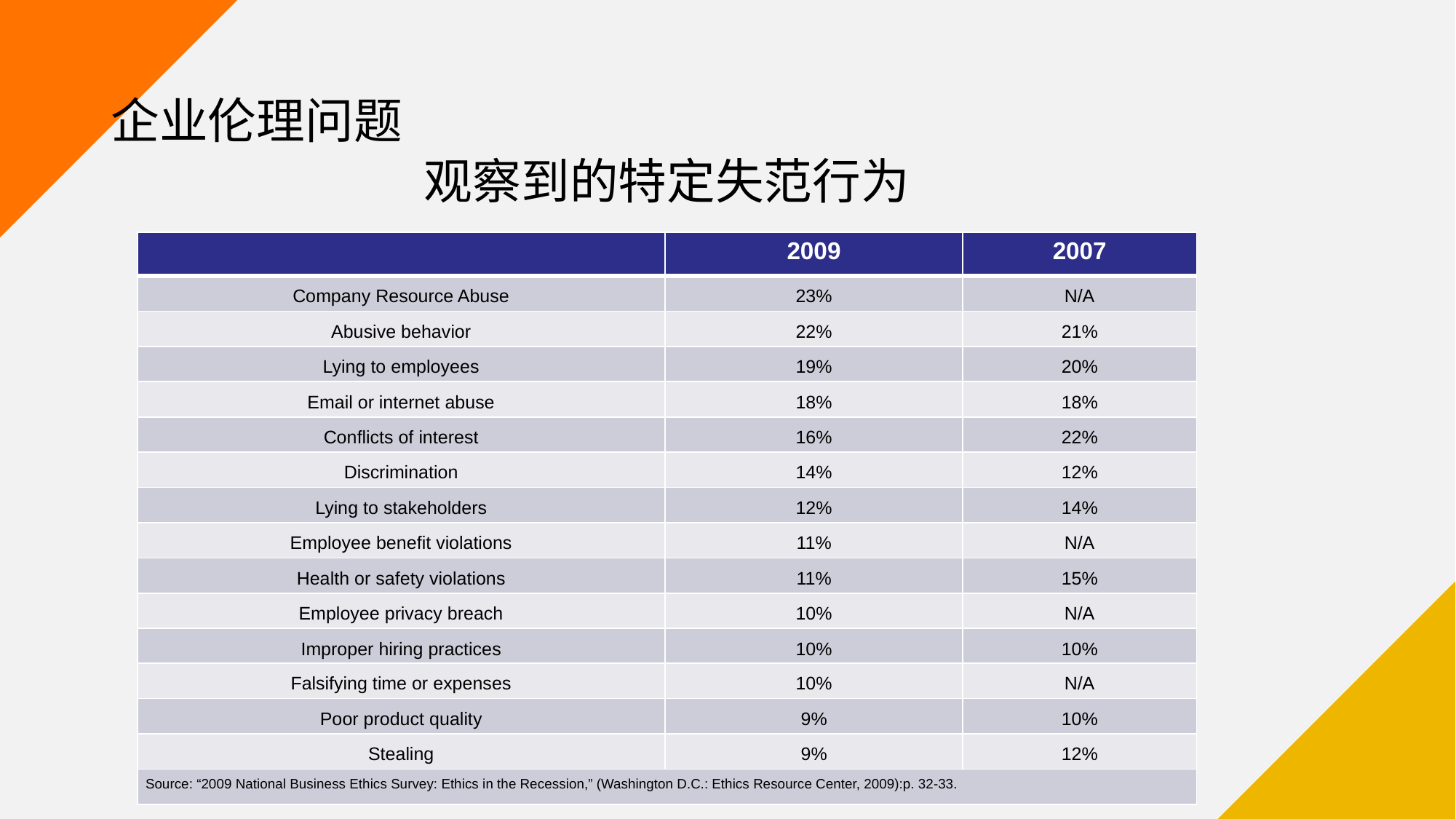

# 企业伦理问题
观察到的特定失范行为
|  | 2009 | 2007 |
| --- | --- | --- |
| Company Resource Abuse | 23% | N/A |
| Abusive behavior | 22% | 21% |
| Lying to employees | 19% | 20% |
| Email or internet abuse | 18% | 18% |
| Conflicts of interest | 16% | 22% |
| Discrimination | 14% | 12% |
| Lying to stakeholders | 12% | 14% |
| Employee benefit violations | 11% | N/A |
| Health or safety violations | 11% | 15% |
| Employee privacy breach | 10% | N/A |
| Improper hiring practices | 10% | 10% |
| Falsifying time or expenses | 10% | N/A |
| Poor product quality | 9% | 10% |
| Stealing | 9% | 12% |
| Source: “2009 National Business Ethics Survey: Ethics in the Recession,” (Washington D.C.: Ethics Resource Center, 2009):p. 32-33. |  |  |